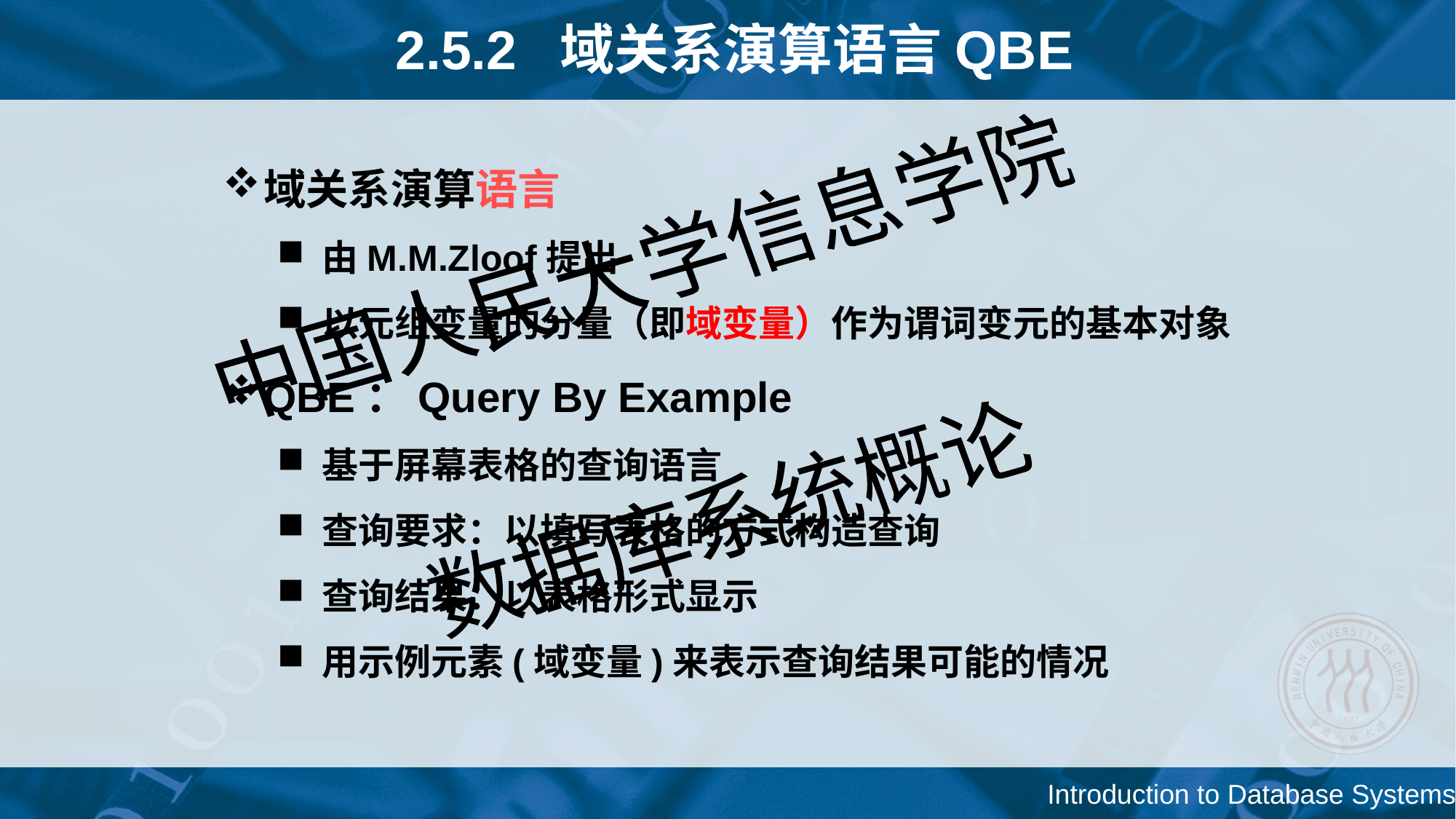

# 2.5.2  域关系演算语言QBE
域关系演算语言
 由M.M.Zloof提出
 以元组变量的分量（即域变量）作为谓词变元的基本对象
QBE：Query By Example
 基于屏幕表格的查询语言
 查询要求：以填写表格的方式构造查询
 查询结果：以表格形式显示
 用示例元素(域变量)来表示查询结果可能的情况